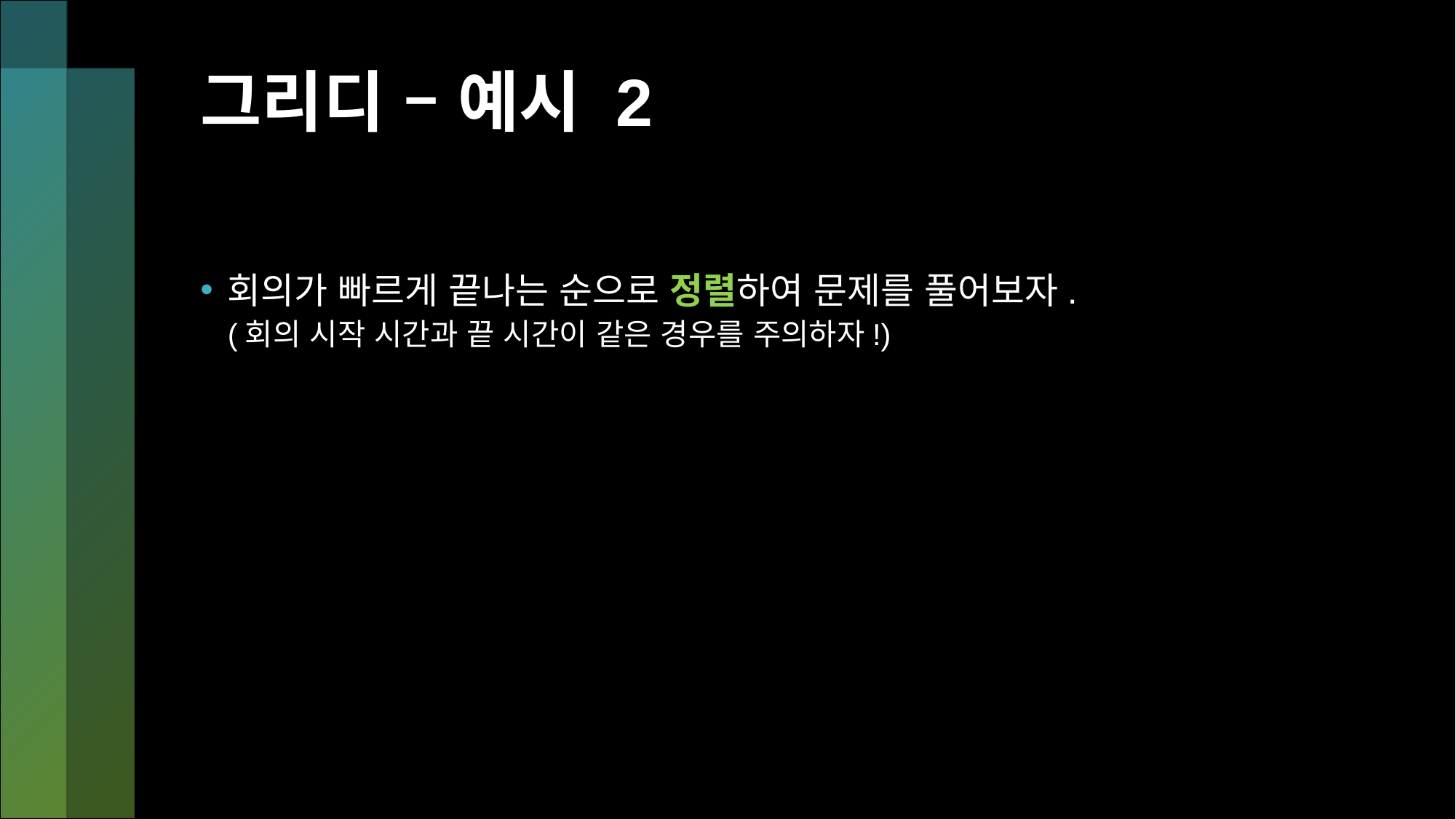

# 그리디 – 예시 2
회의가 빠르게 끝나는 순으로 정렬하여 문제를 풀어보자.
(회의 시작 시간과 끝 시간이 같은 경우를 주의하자!)